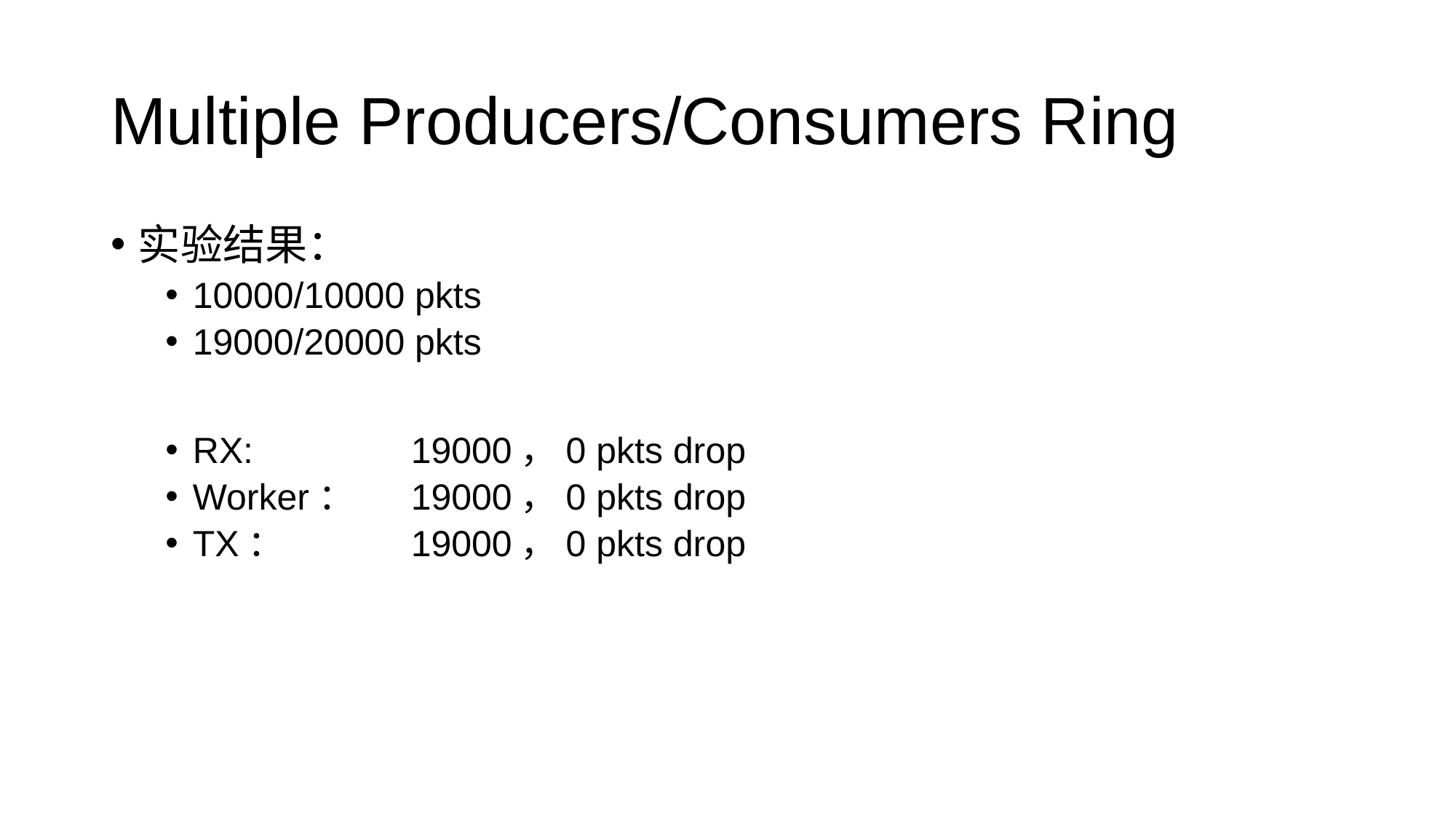

# Multiple Producers/Consumers Ring
实验结果：
10000/10000 pkts
19000/20000 pkts

RX:		19000，0 pkts drop
Worker：	19000，0 pkts drop
TX：		19000，0 pkts drop